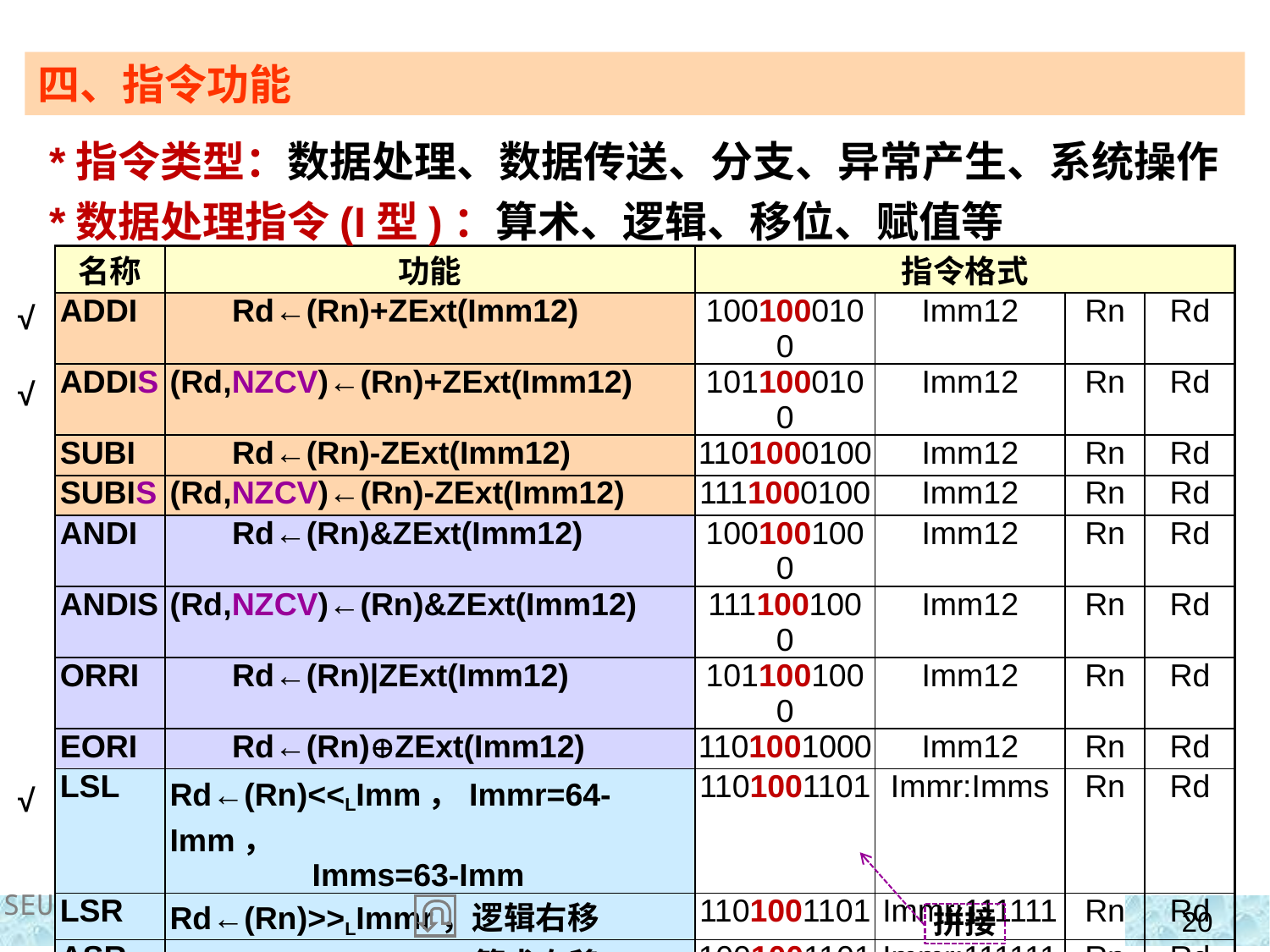

四、指令功能
 *指令类型：数据处理、数据传送、分支、异常产生、系统操作
 *数据处理指令(I型)：算术、逻辑、移位、赋值等
| 名称 | 功能 | 指令格式 |  |  |  |  |
| --- | --- | --- | --- | --- | --- | --- |
| ADDI | Rd←(Rn)+ZExt(Imm12) | 1001000100 | Imm12 |  | Rn | Rd |
| ADDIS | (Rd,NZCV)←(Rn)+ZExt(Imm12) | 1011000100 | Imm12 |  | Rn | Rd |
| SUBI | Rd←(Rn)-ZExt(Imm12) | 1101000100 | Imm12 |  | Rn | Rd |
| SUBIS | (Rd,NZCV)←(Rn)-ZExt(Imm12) | 1111000100 | Imm12 |  | Rn | Rd |
| ANDI | Rd←(Rn)&ZExt(Imm12) | 1001001000 | Imm12 |  | Rn | Rd |
| ANDIS | (Rd,NZCV)←(Rn)&ZExt(Imm12) | 1111001000 | Imm12 |  | Rn | Rd |
| ORRI | Rd←(Rn)|ZExt(Imm12) | 1011001000 | Imm12 |  | Rn | Rd |
| EORI | Rd←(Rn)⊕ZExt(Imm12) | 1101001000 | Imm12 |  | Rn | Rd |
| LSL | Rd←(Rn)<<LImm，Immr=64-Imm， Imms=63-Imm | 1101001101 | Immr:Imms |  | Rn | Rd |
| LSR | Rd←(Rn)>>LImmr，逻辑右移 | 1101001101 | Immr:111111 |  | Rn | Rd |
| ASR | Rd←(Rn)>>Rimmr，算术右移 | 1001001101 | Immr:111111 |  | Rn | Rd |
| MOVZ | Rd←ZExt(Imm16)<<(hw\*16)，hw=0~3 | 110100101:hw |  | Imm16 |  | Rd |
| MOVK | Rd←((Rd)&~(FFFF<<(hw\*16))) |(Imm16<<(hw\*16))，Imm嵌入Rd | 111100101:hw |  | Imm16 |  | Rd |
√

√

√

SEU.CSE.RGL

20
拼接